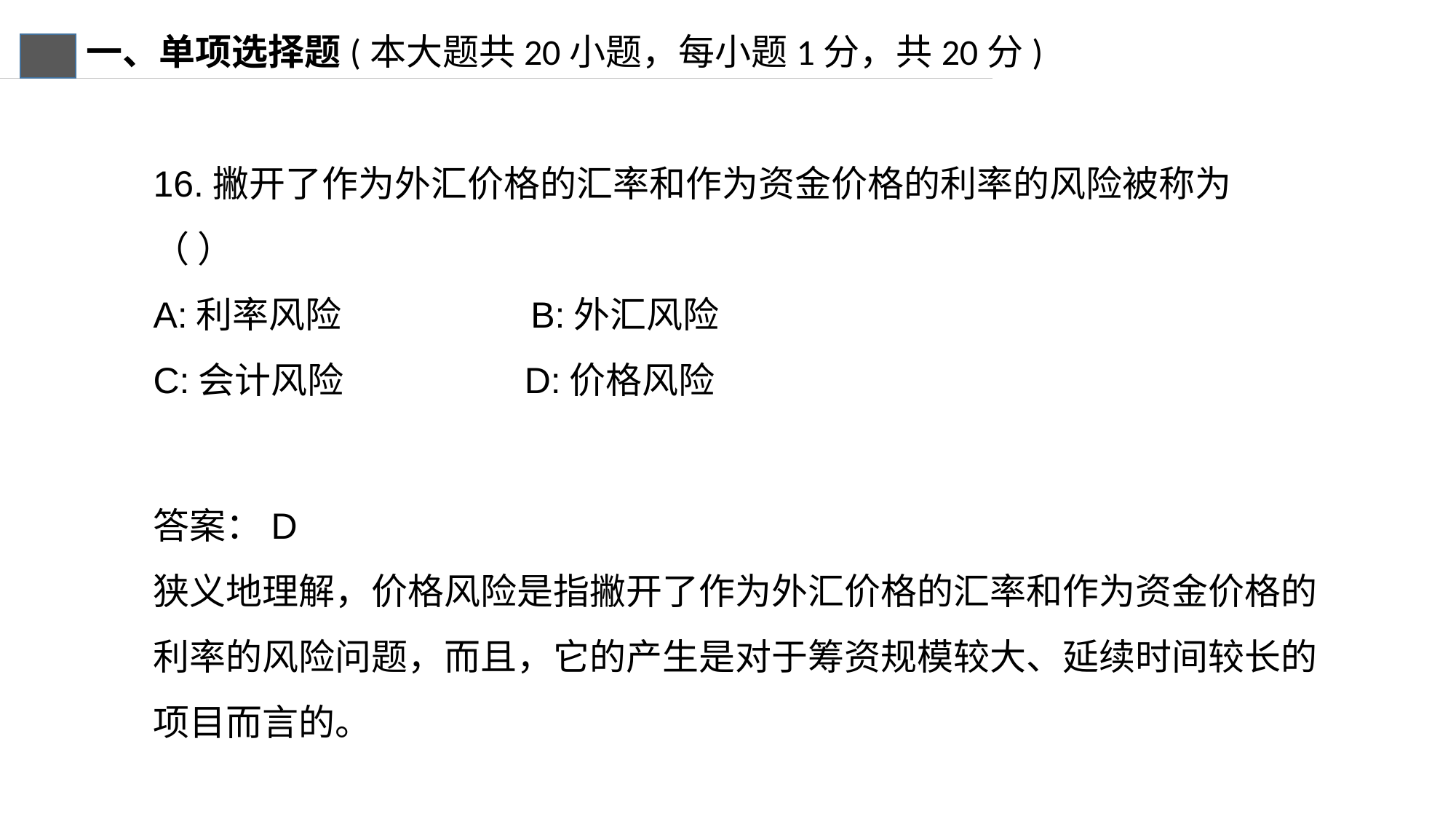

一、单项选择题(本大题共20小题，每小题1分，共20分)

16.撇开了作为外汇价格的汇率和作为资金价格的利率的风险被称为（ ）
A:利率风险                      B:外汇风险
C:会计风险                     D:价格风险
答案：D
狭义地理解，价格风险是指撇开了作为外汇价格的汇率和作为资金价格的利率的风险问题，而且，它的产生是对于筹资规模较大、延续时间较长的项目而言的。